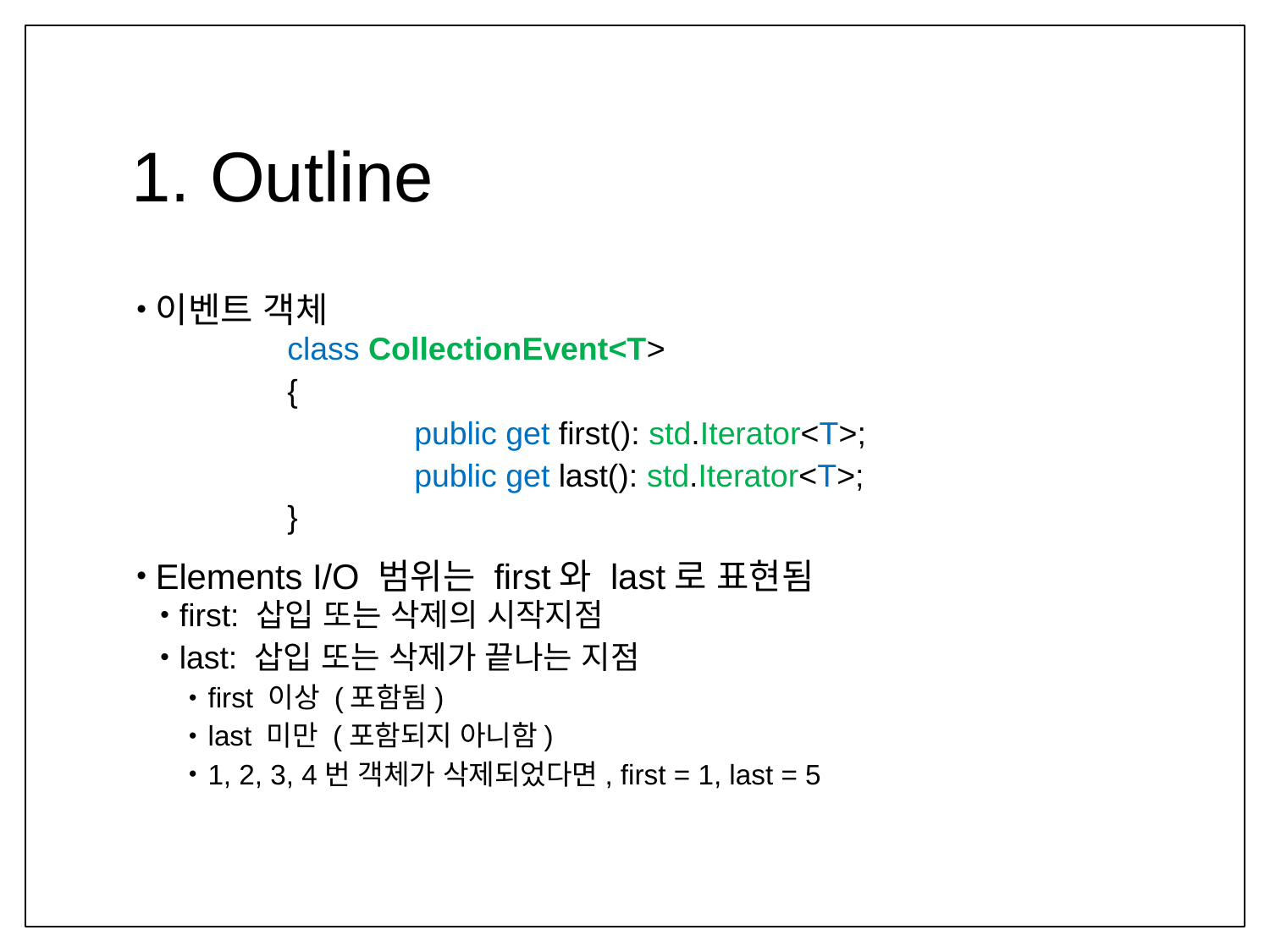

# 1. Outline
이벤트 객체
	class CollectionEvent<T>
	{
		public get first(): std.Iterator<T>;
		public get last(): std.Iterator<T>;
	}
Elements I/O 범위는 first와 last로 표현됨
first: 삽입 또는 삭제의 시작지점
last: 삽입 또는 삭제가 끝나는 지점
first 이상 (포함됨)
last 미만 (포함되지 아니함)
1, 2, 3, 4번 객체가 삭제되었다면, first = 1, last = 5